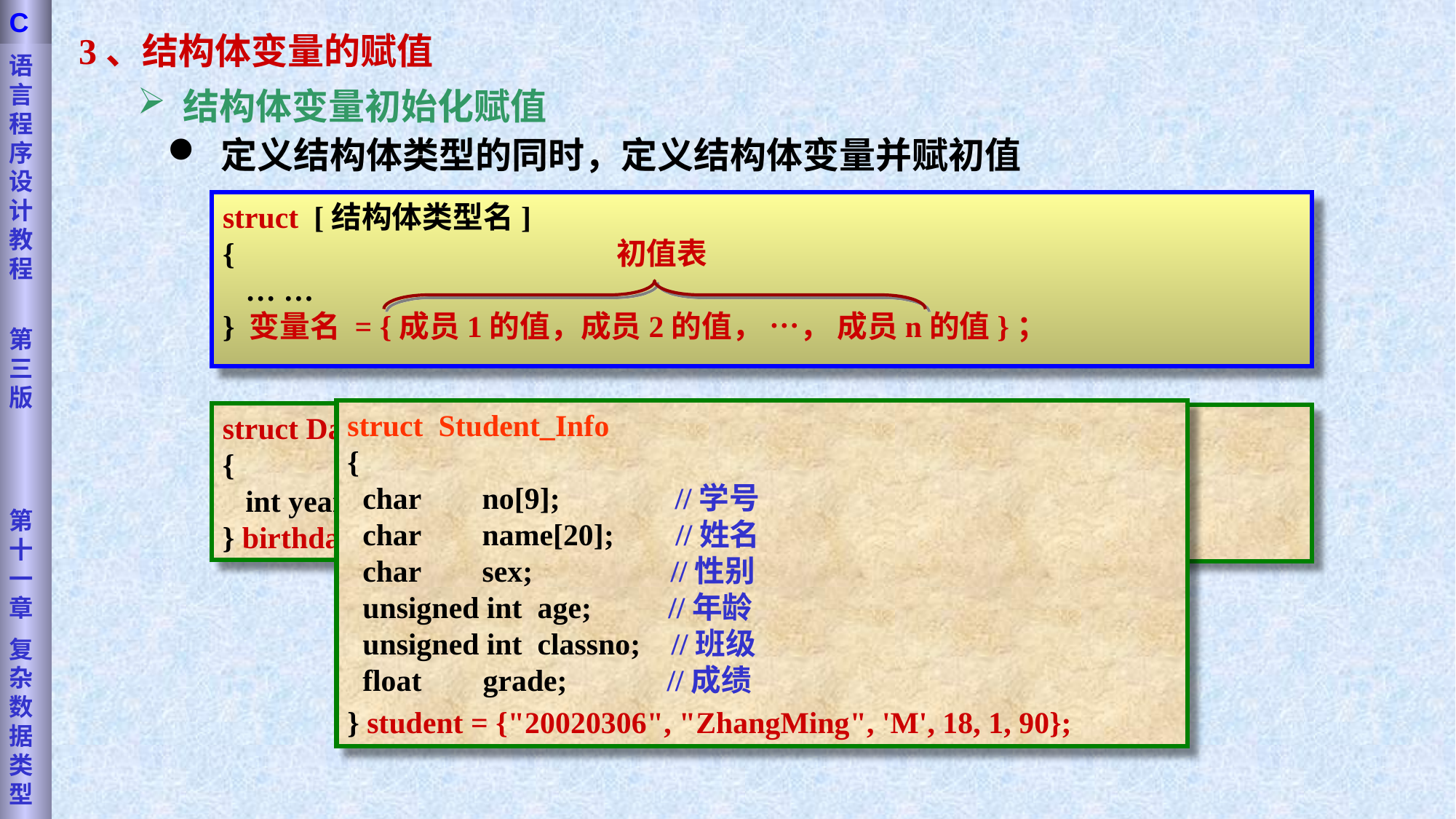

语言程序设计教程
第三版

第十一章
复杂数据类型
C
3、结构体变量的赋值
 结构体变量初始化赋值
 定义结构体类型的同时，定义结构体变量并赋初值

struct  [结构体类型名]
{                                                 初值表
   … …
} 变量名 = {成员1的值，成员2的值， …， 成员n的值}；
struct  Student_Info
{
  char        no[9];               //学号
  char        name[20];        //姓名
  char        sex;                  //性别
  unsigned int  age;          //年龄
  unsigned int  classno;    //班级
  float        grade;             //成绩
} student = {"20020306", "ZhangMing", 'M', 18, 1, 90};
struct Date
{
   int year, month, day;
} birthday = {1986, 12, 10};
struct
{
   int year, month, day;
} birthday = {1986, 12, 10};
或